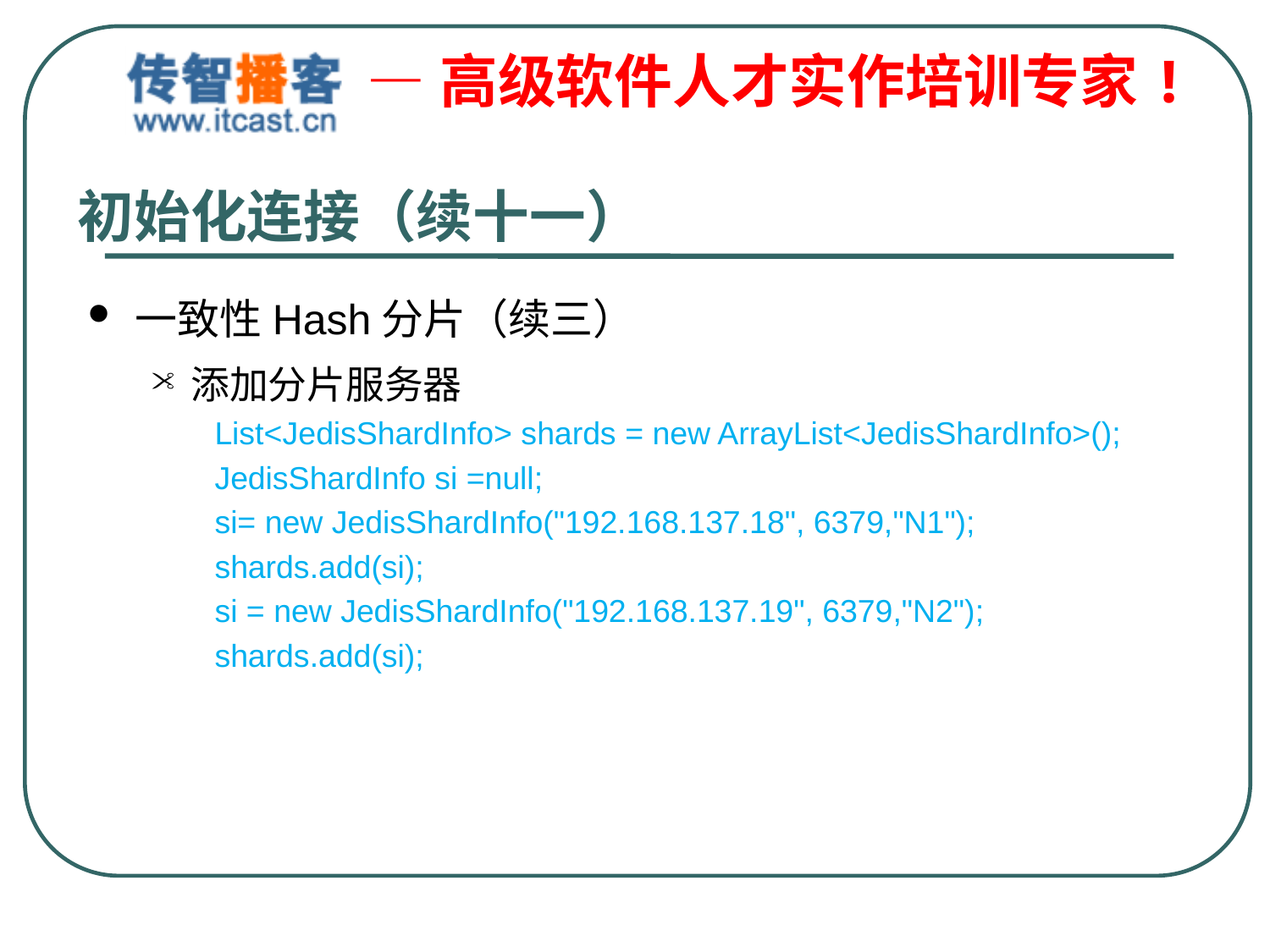

# 初始化连接（续十一）
一致性Hash分片（续三）
添加分片服务器
List<JedisShardInfo> shards = new ArrayList<JedisShardInfo>();
JedisShardInfo si =null;
si= new JedisShardInfo("192.168.137.18", 6379,"N1");
shards.add(si);
si = new JedisShardInfo("192.168.137.19", 6379,"N2");
shards.add(si);